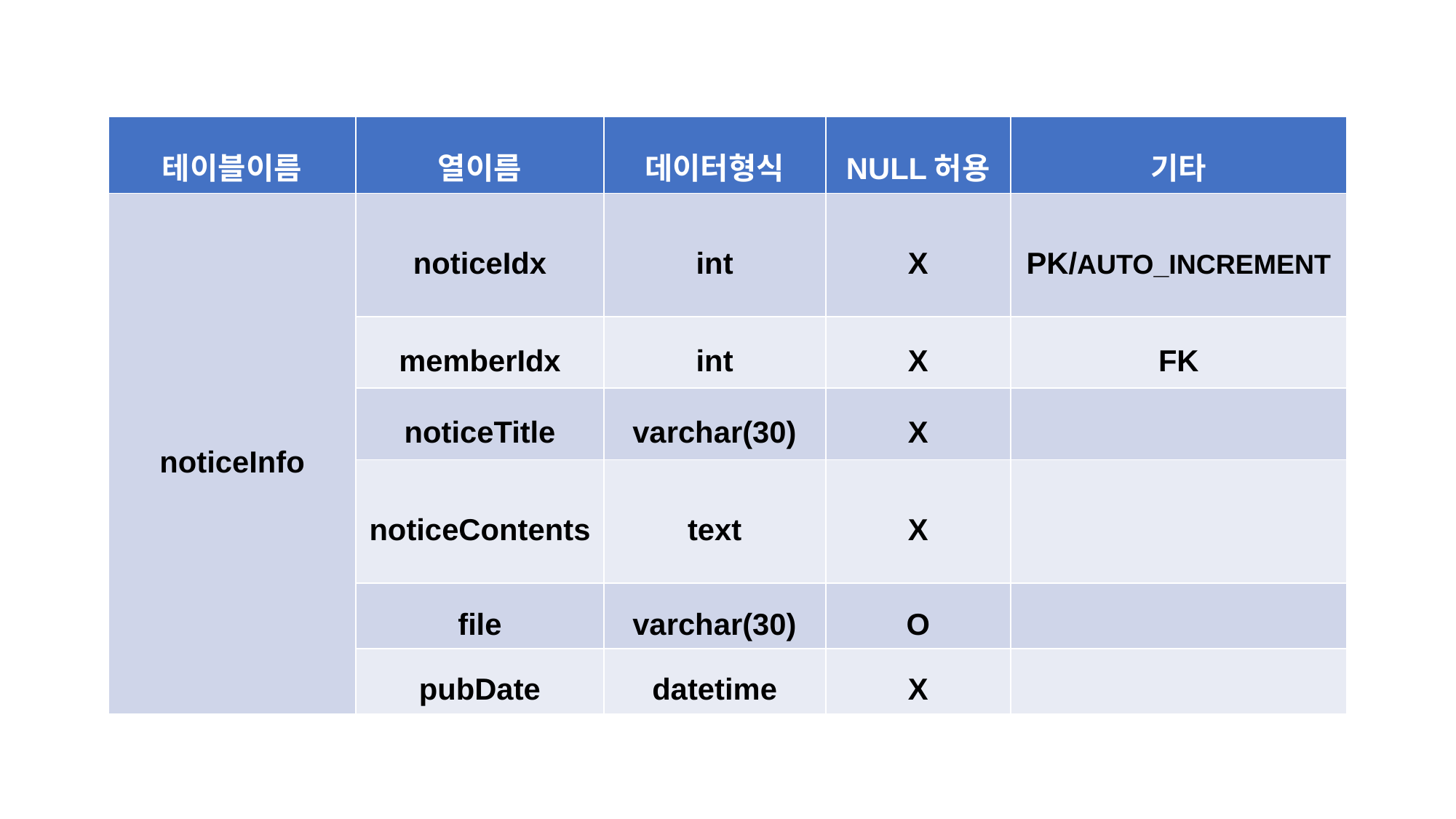

| 테이블이름 | 열이름 | 데이터형식 | NULL허용 | 기타 |
| --- | --- | --- | --- | --- |
| noticeInfo | noticeIdx | int | X | PK/AUTO\_INCREMENT |
|  | memberIdx | int | X | FK |
|  | noticeTitle | varchar(30) | X |  |
|  | noticeContents | text | X |  |
|  | file | varchar(30) | O |  |
|  | pubDate | datetime | X |  |